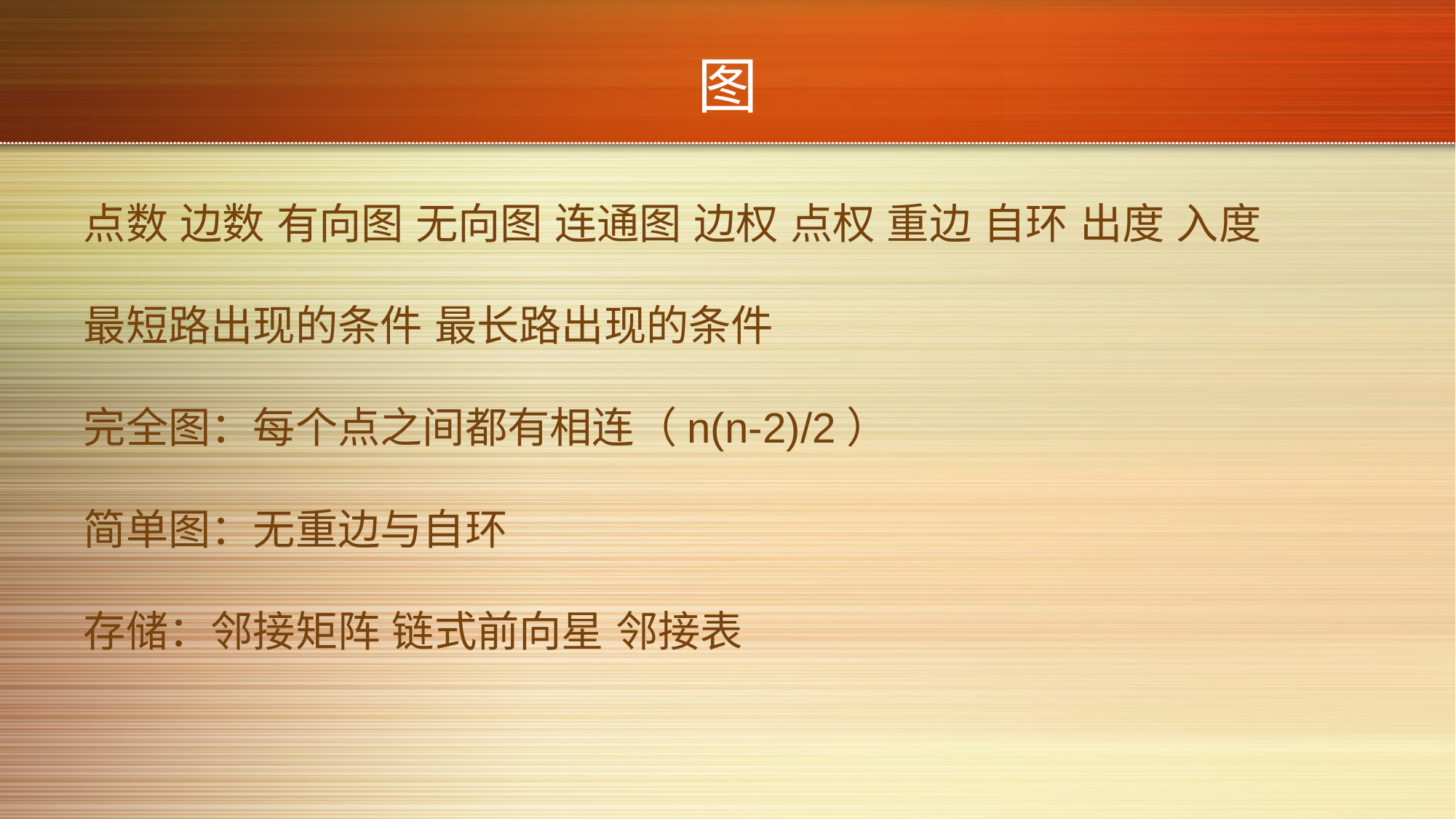

# 图
点数 边数 有向图 无向图 连通图 边权 点权 重边 自环 出度 入度

最短路出现的条件 最长路出现的条件

完全图：每个点之间都有相连（n(n-2)/2）

简单图：无重边与自环

存储：邻接矩阵 链式前向星 邻接表